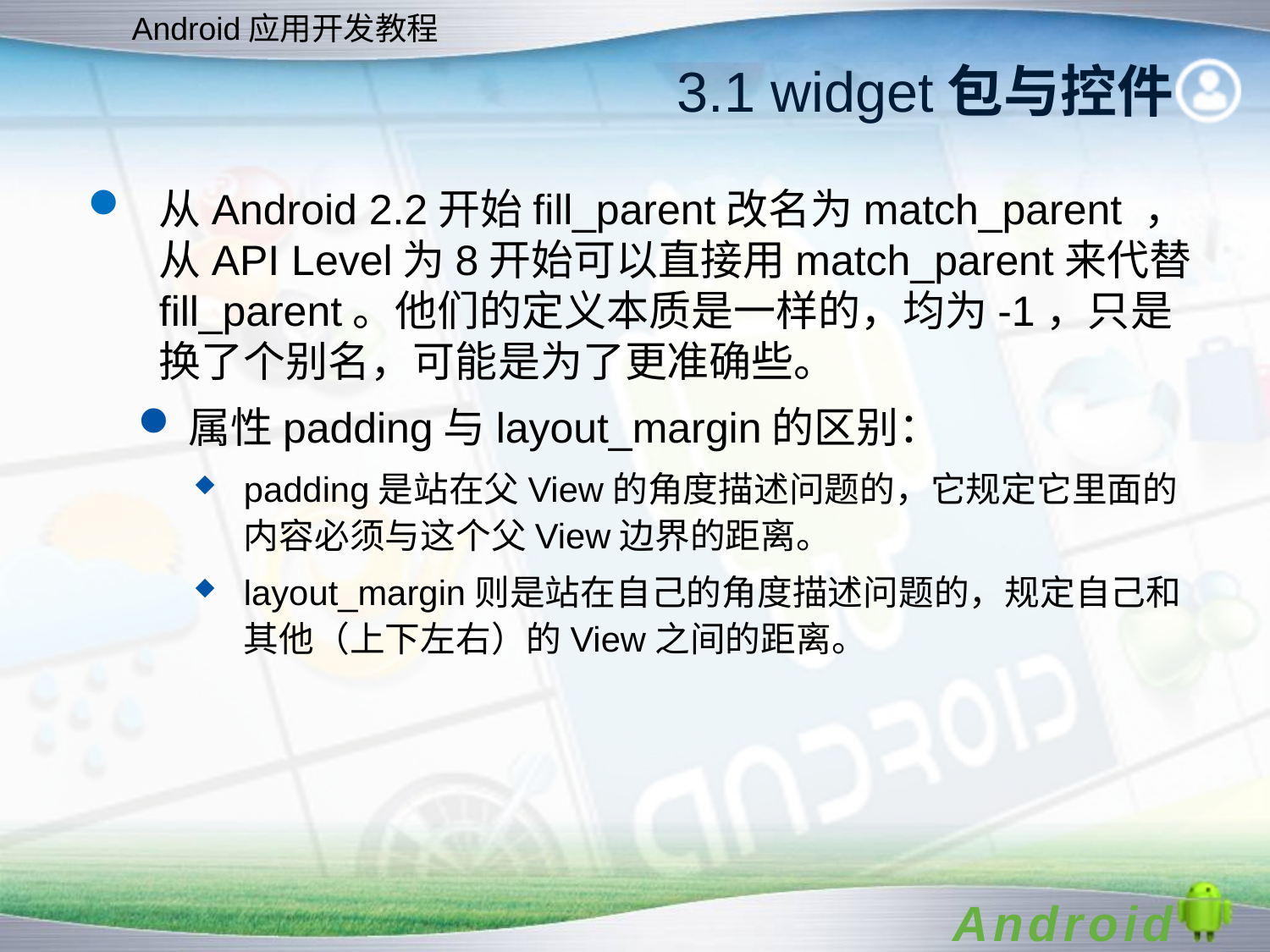

3.1 widget包与控件
从Android 2.2开始fill_parent改名为match_parent ，从API Level为8开始可以直接用match_parent来代替fill_parent。他们的定义本质是一样的，均为-1，只是换了个别名，可能是为了更准确些。
属性padding与layout_margin的区别：
padding是站在父View的角度描述问题的，它规定它里面的内容必须与这个父View边界的距离。
layout_margin则是站在自己的角度描述问题的，规定自己和其他（上下左右）的View之间的距离。